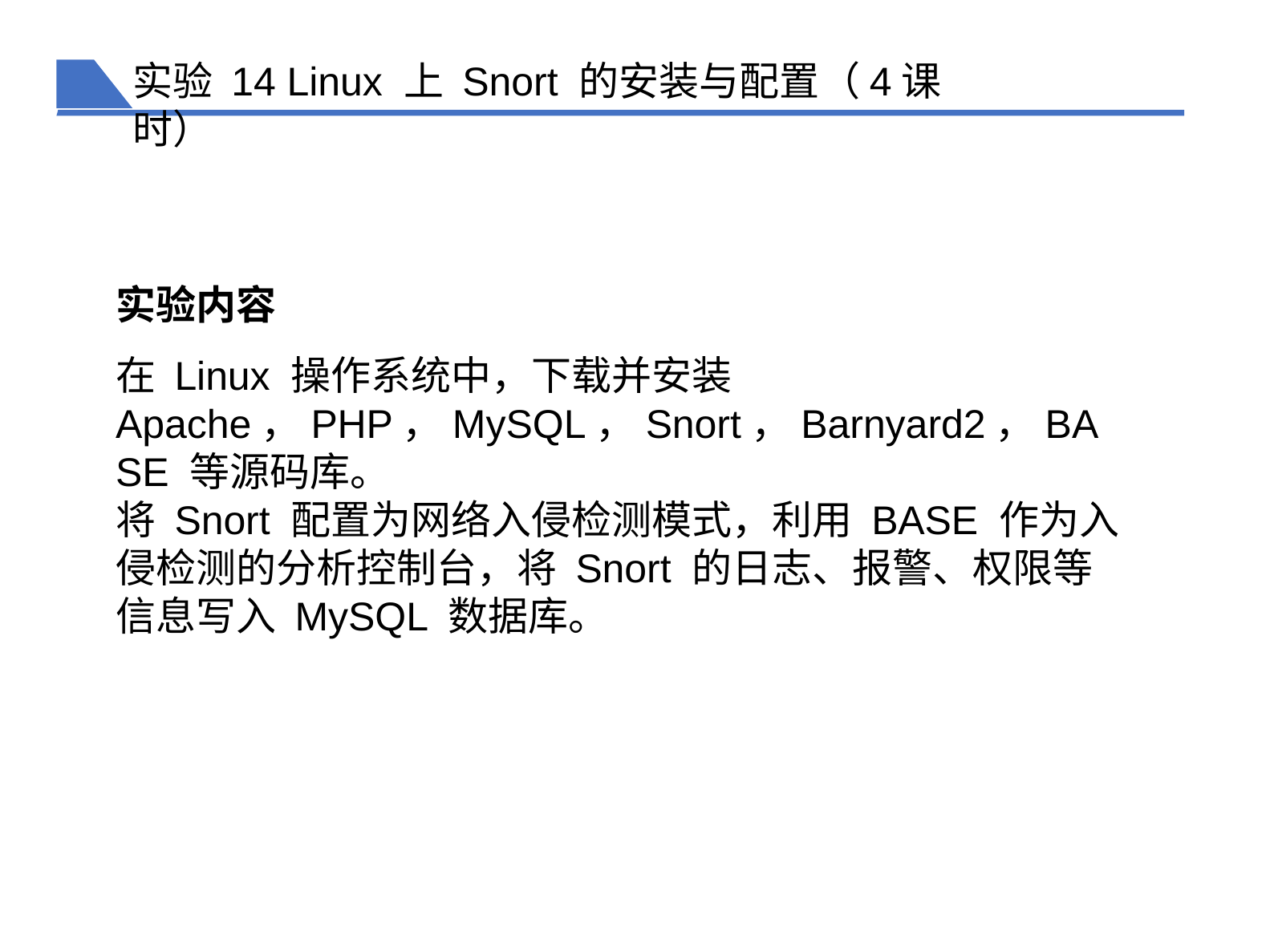

实验 14 Linux 上 Snort 的安装与配置（4课时）

实验内容
在 Linux 操作系统中，下载并安装 Apache，PHP，MySQL，Snort，Barnyard2，BASE 等源码库。
将 Snort 配置为网络入侵检测模式，利用 BASE 作为入侵检测的分析控制台，将 Snort 的日志、报警、权限等信息写入 MySQL 数据库。